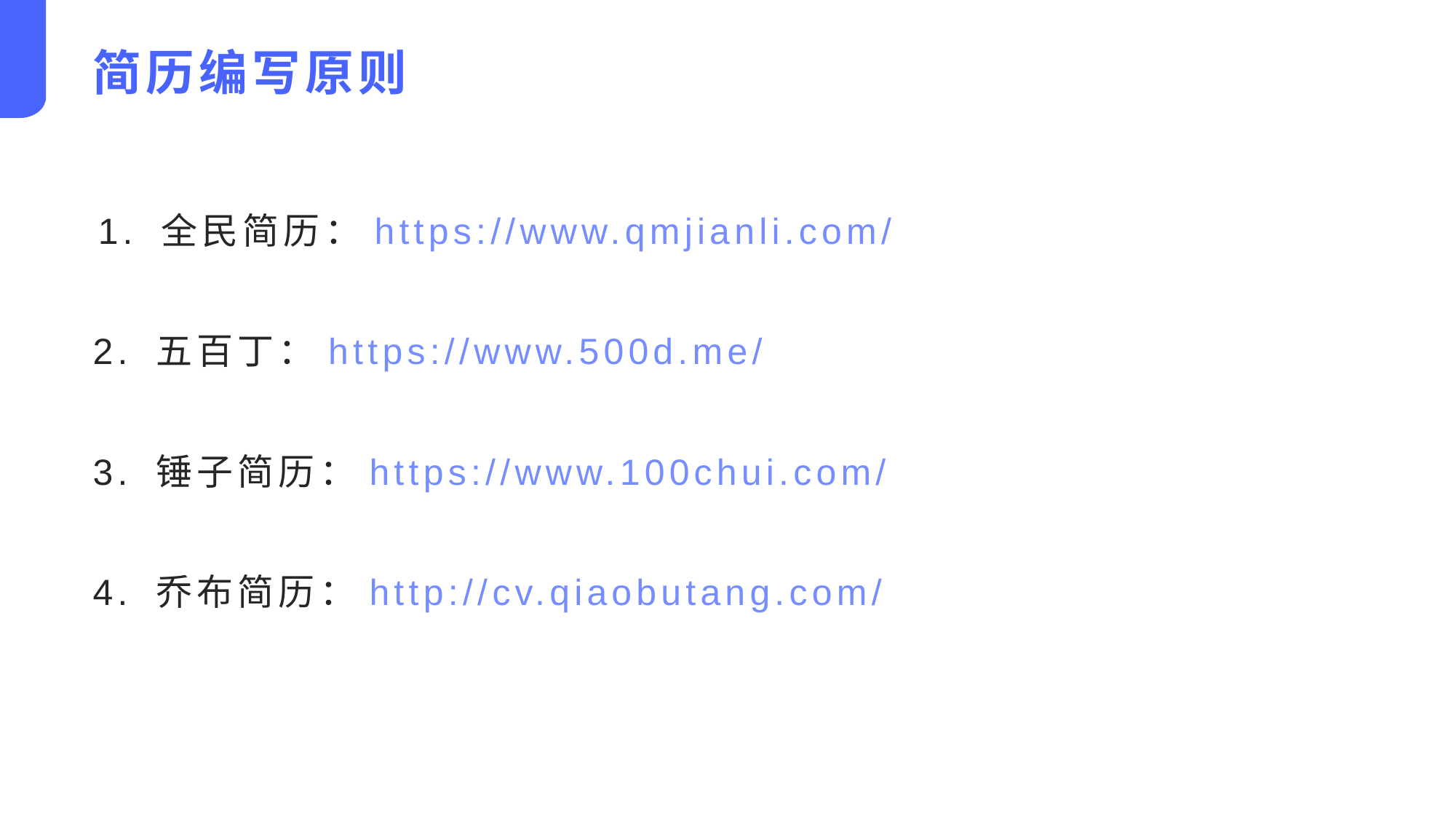

简历编写原则
1. 全民简历：https://www.qmjianli.com/
2. 五百丁：https://www.500d.me/
3. 锤子简历：https://www.100chui.com/
4. 乔布简历：http://cv.qiaobutang.com/